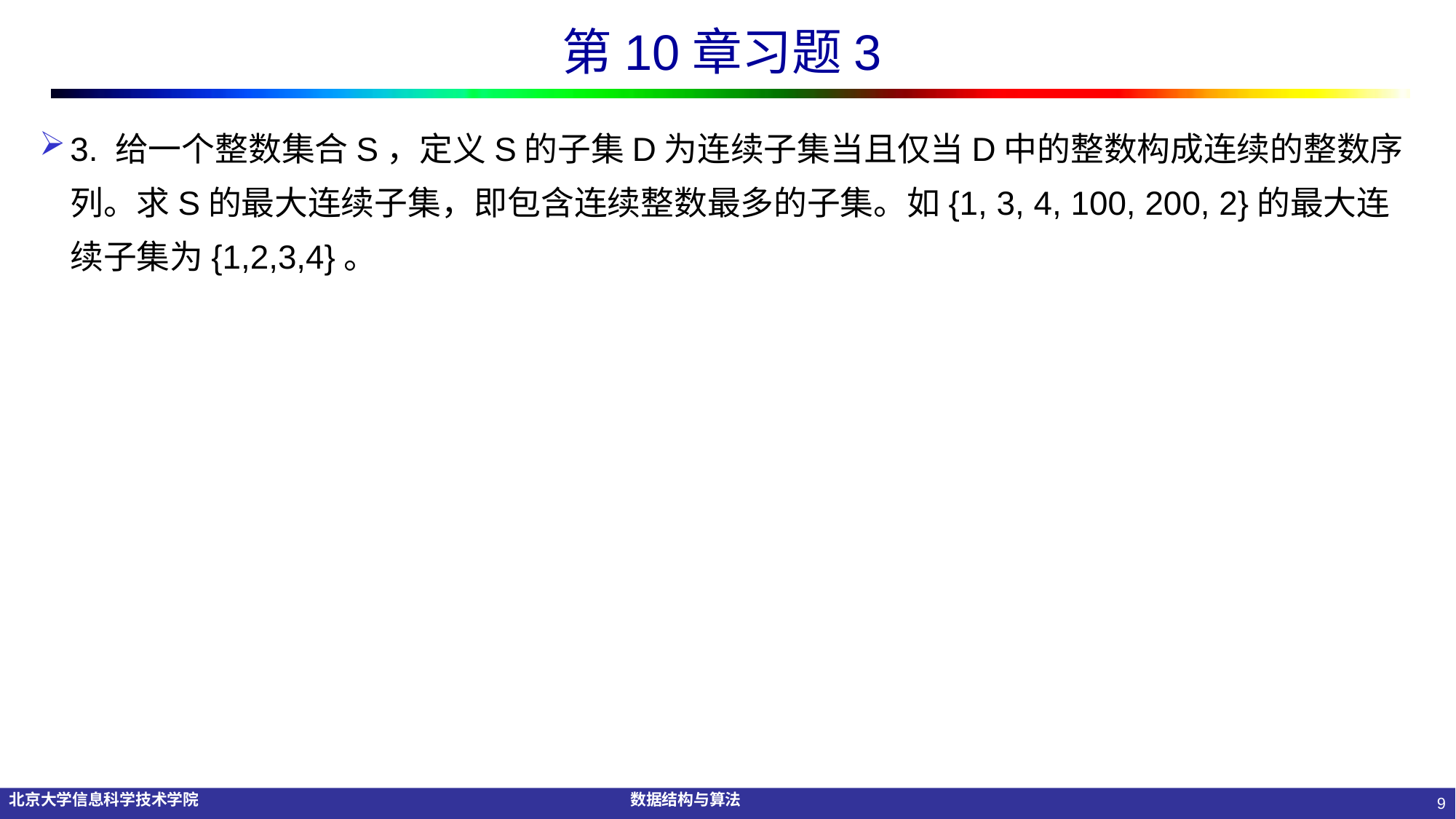

# 第10章习题3
3. 给一个整数集合S，定义S的子集D为连续子集当且仅当D中的整数构成连续的整数序列。求S的最大连续子集，即包含连续整数最多的子集。如{1, 3, 4, 100, 200, 2}的最大连续子集为{1,2,3,4}。

9